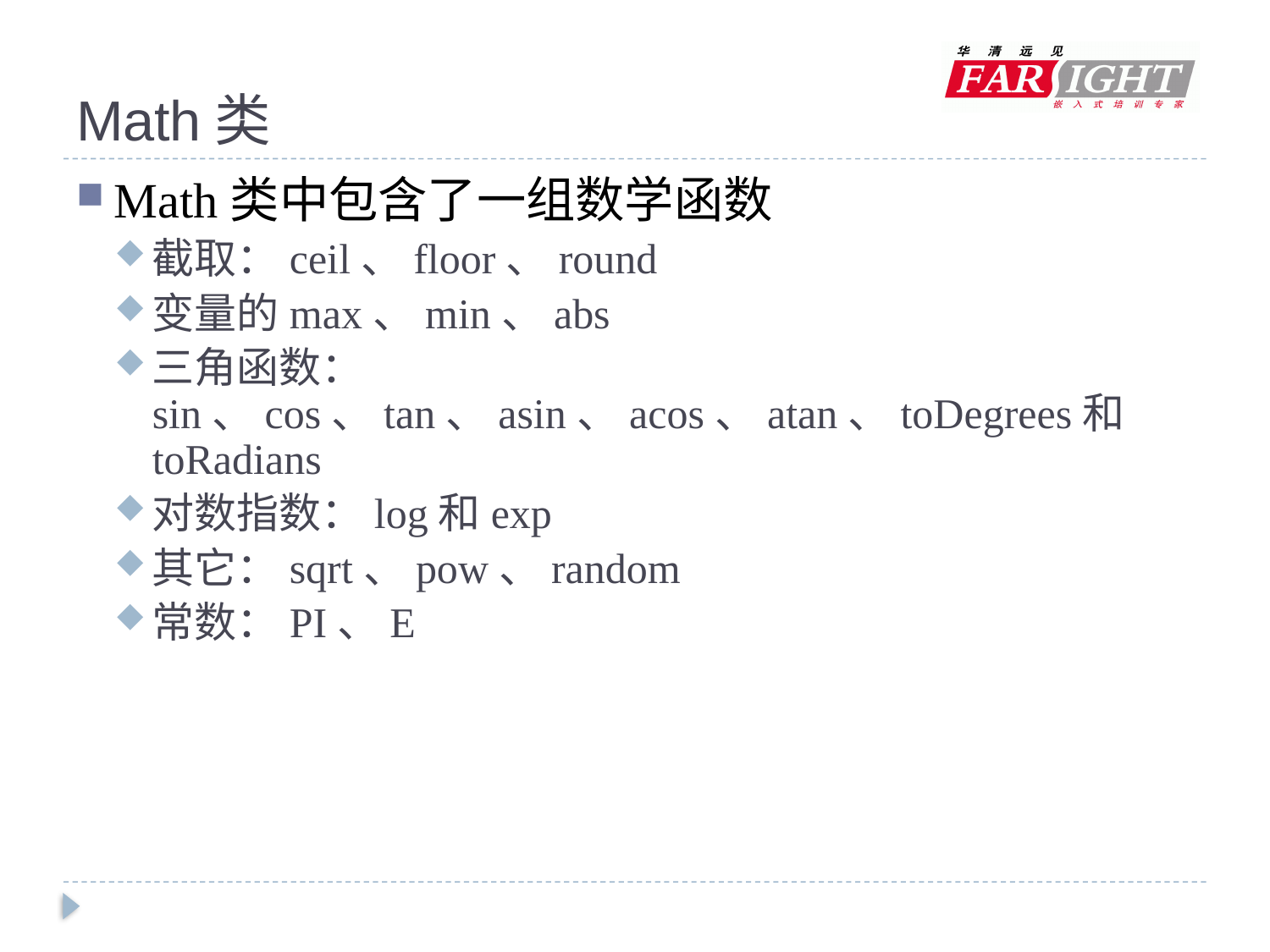

# Math类
Math类中包含了一组数学函数
截取：ceil、floor、round
变量的max、min、abs
三角函数：sin、cos、tan、asin、acos、atan、toDegrees和toRadians
对数指数：log和exp
其它：sqrt、pow、random
常数：PI、E